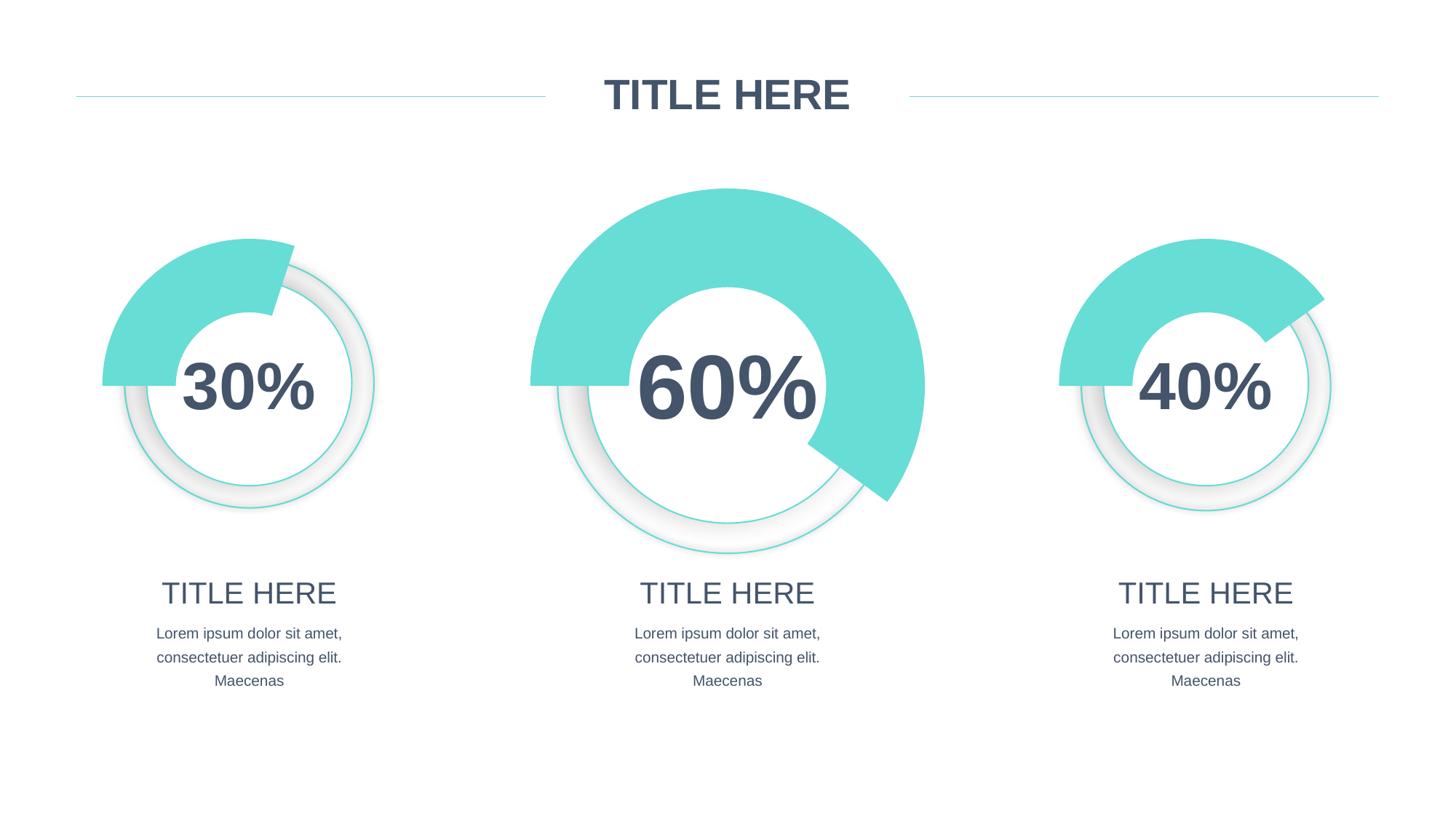

TITLE HERE

### Chart

| Category | 销售额 |
|---|---|
| 第一季度 | 60.0 |
| 第二季度 | 40.0 |

### Chart

| Category | 销售额 |
|---|---|
| 第一季度 | 30.0 |
| 第二季度 | 70.0 |

### Chart

| Category | 销售额 |
|---|---|
| 第一季度 | 40.0 |
| 第二季度 | 60.0 |

60%
30%
40%
TITLE HERE
Lorem ipsum dolor sit amet, consectetuer adipiscing elit. Maecenas
TITLE HERE
Lorem ipsum dolor sit amet, consectetuer adipiscing elit. Maecenas
TITLE HERE
Lorem ipsum dolor sit amet, consectetuer adipiscing elit. Maecenas